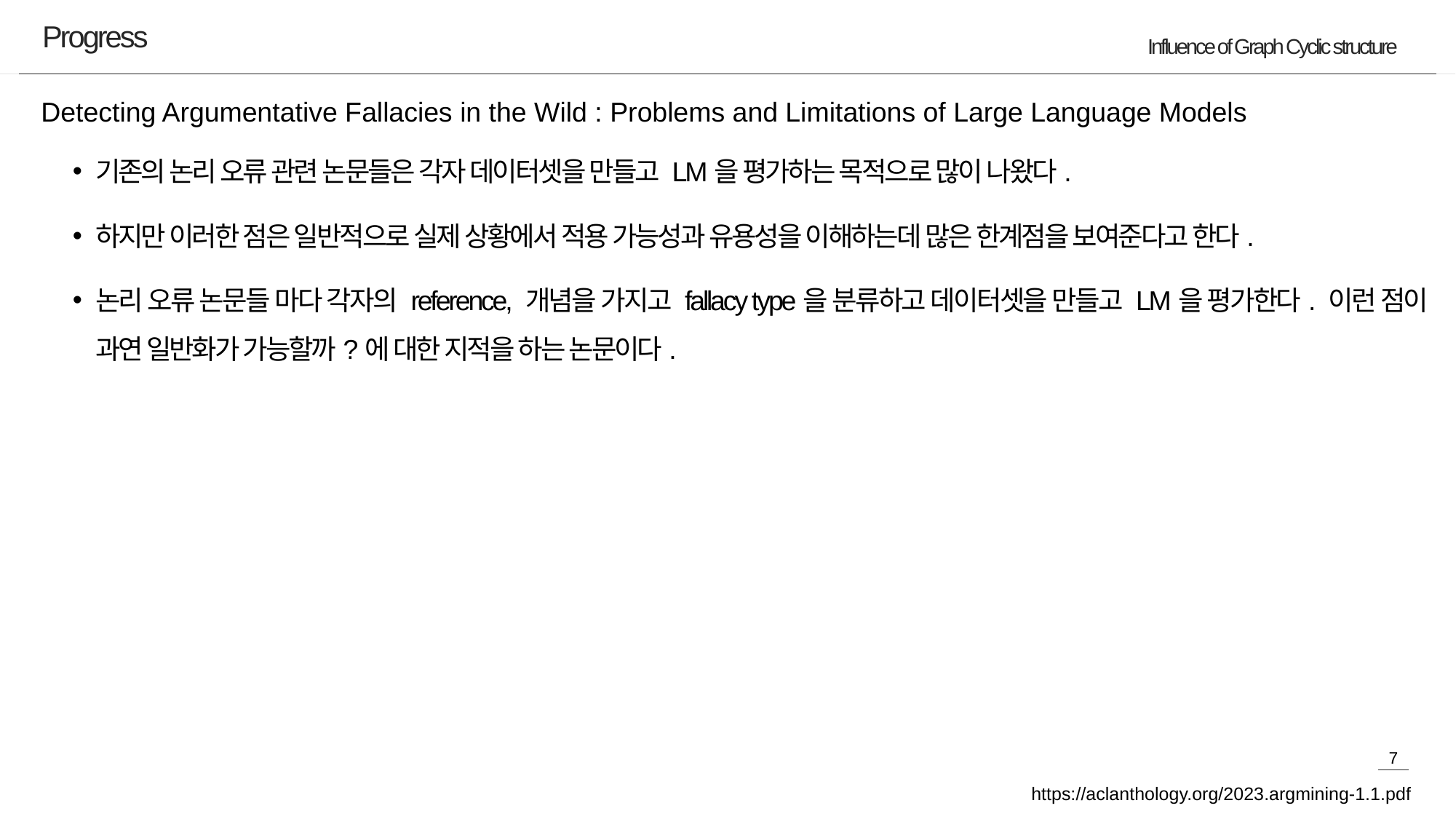

Progress
Detecting Argumentative Fallacies in the Wild : Problems and Limitations of Large Language Models
기존의 논리 오류 관련 논문들은 각자 데이터셋을 만들고 LM을 평가하는 목적으로 많이 나왔다.
하지만 이러한 점은 일반적으로 실제 상황에서 적용 가능성과 유용성을 이해하는데 많은 한계점을 보여준다고 한다.
논리 오류 논문들 마다 각자의 reference, 개념을 가지고 fallacy type을 분류하고 데이터셋을 만들고 LM을 평가한다. 이런 점이 과연 일반화가 가능할까?에 대한 지적을 하는 논문이다.

https://aclanthology.org/2023.argmining-1.1.pdf